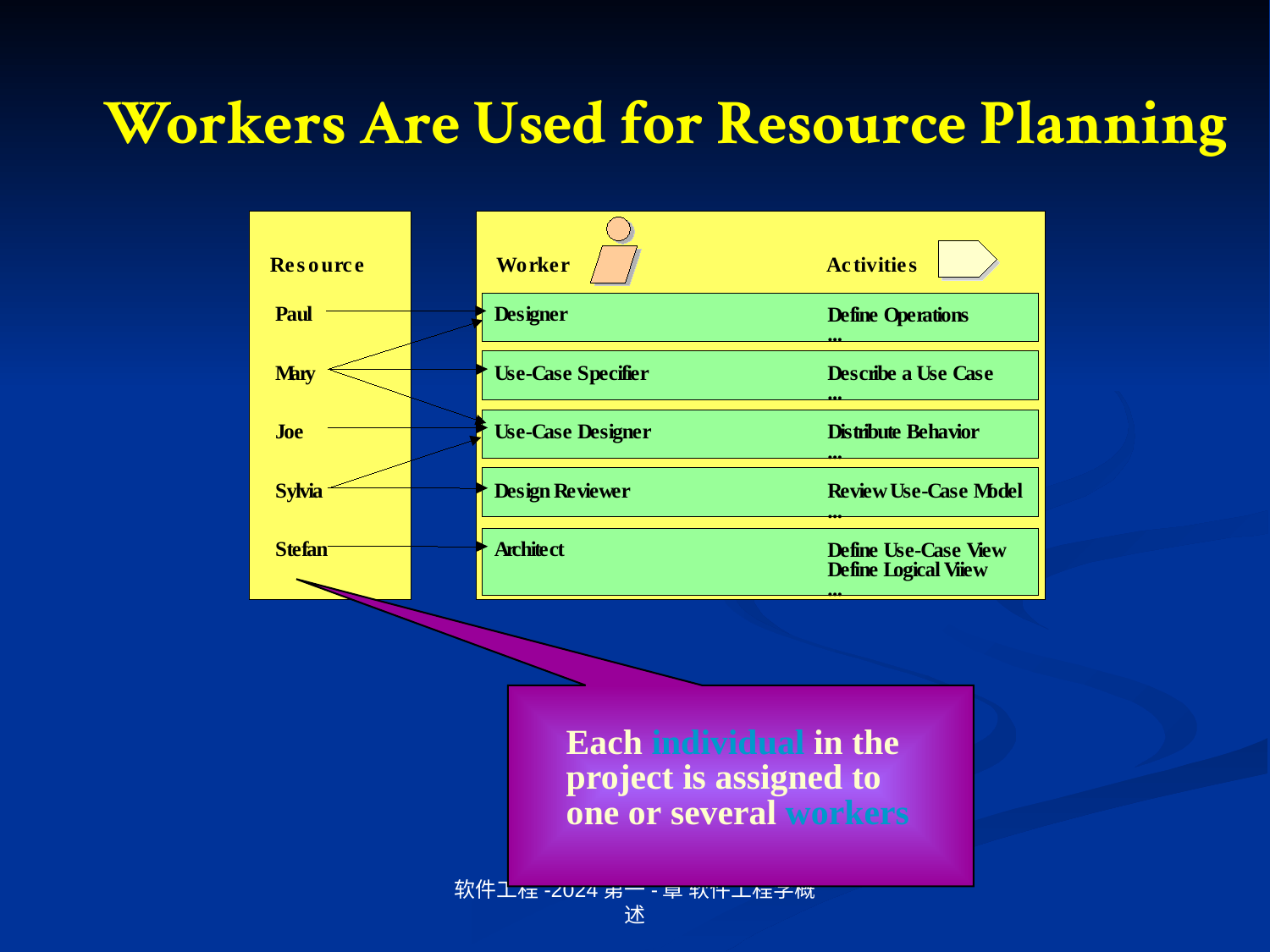

# Workers Are Used for Resource Planning

R
e
s
o
u
r
c
e
W
o
r
k
e
r
A
c
t
i
v
i
t
i
e
s

P
a
u
l
D
e
s
i
g
n
e
r
D
e
f
i
n
e
O
p
e
r
a
t
i
o
n
s

.
.
.

M
a
r
y
U
s
e
-
C
a
s
e
S
p
e
c
i
f
i
e
r
D
e
s
c
r
i
b
e
a
U
s
e
C
a
s
e

.
.
.

J
o
e
U
s
e
-
C
a
s
e
D
e
s
i
g
n
e
r
D
i
s
t
r
i
b
u
t
e
B
e
h
a
v
i
o
r

.
.
.

S
y
l
v
i
a
D
e
s
i
g
n
R
e
v
i
e
w
e
r
R
e
v
i
e
w
U
s
e
-
C
a
s
e
M
o
d
e
l

.
.
.

S
t
e
f
a
n
A
r
c
h
i
t
e
c
t
D
e
f
i
n
e
U
s
e
-
C
a
s
e
V
i
e
w

D
e
f
i
n
e
L
o
g
i
c
a
l
V
i
i
e
w
.
.
.

Each individual in the project is assigned to one or several workers
软件工程-2024第一-章 软件工程学概述
136